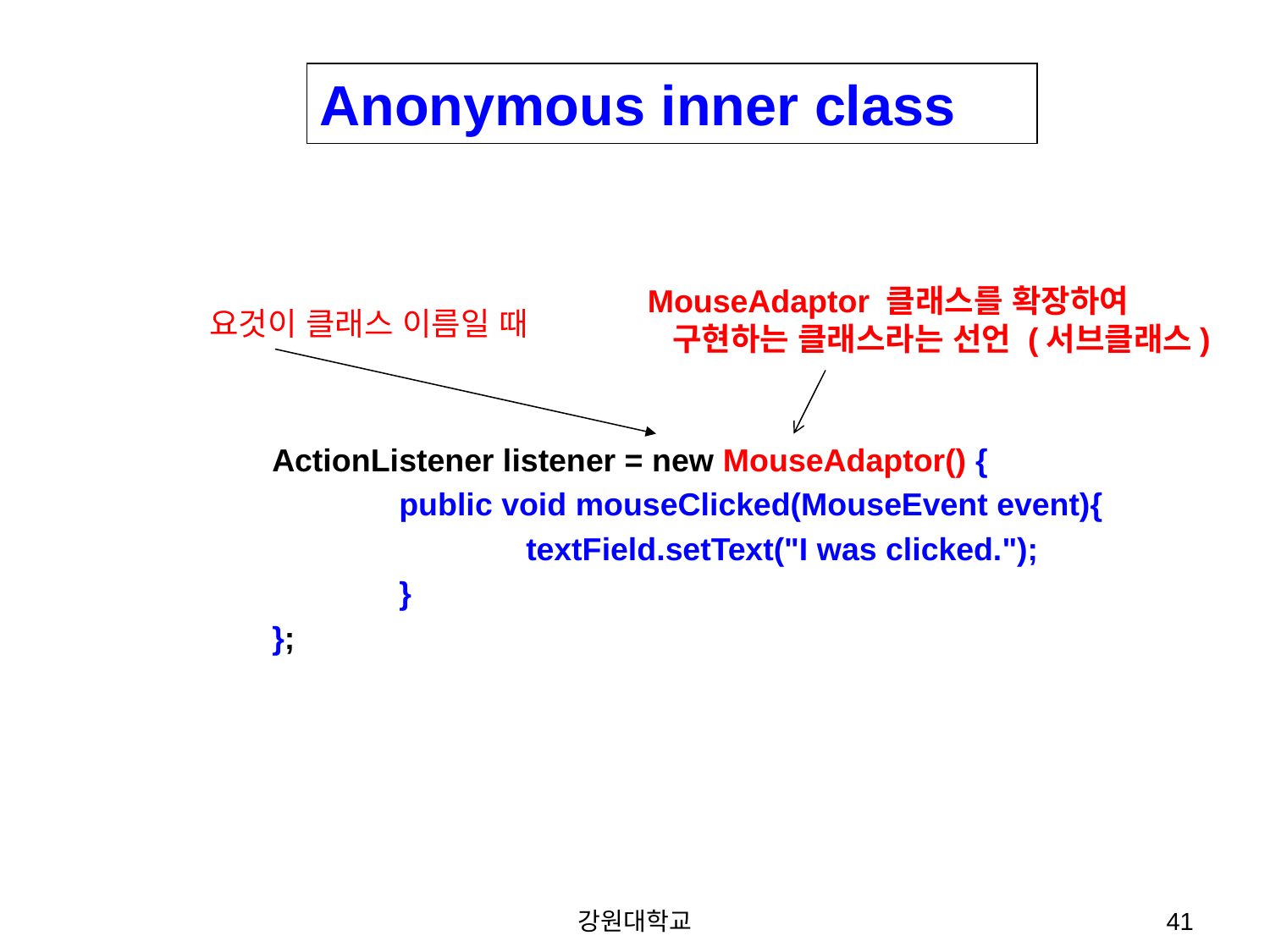

Anonymous inner class
MouseAdaptor 클래스를 확장하여 구현하는 클래스라는 선언 (서브클래스)
요것이 클래스 이름일 때
		ActionListener listener = new MouseAdaptor() {
			public void mouseClicked(MouseEvent event){
				textField.setText("I was clicked.");
			}
		};
강원대학교
41